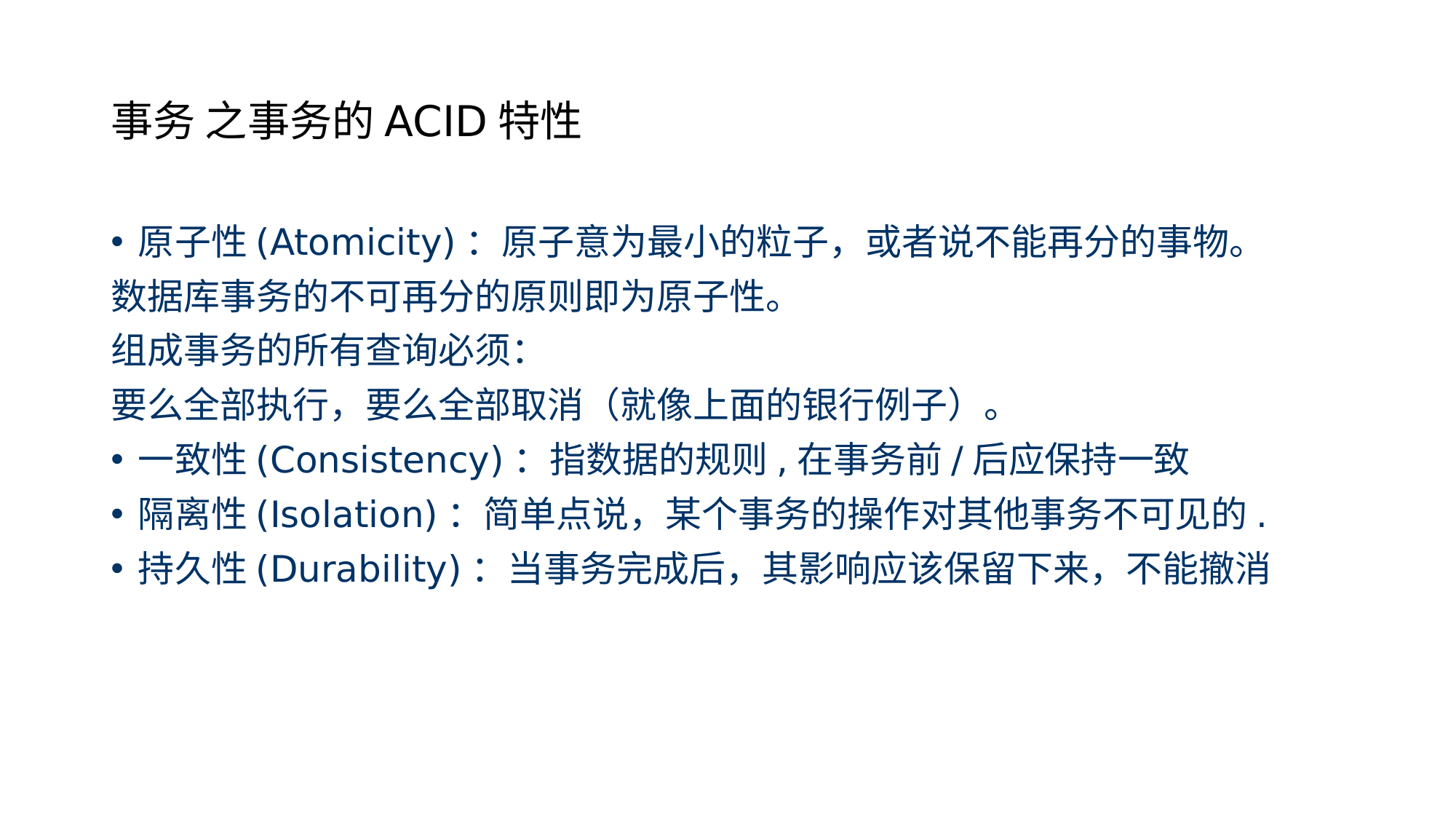

# 事务 之事务的ACID特性
原子性(Atomicity)：原子意为最小的粒子，或者说不能再分的事物。
数据库事务的不可再分的原则即为原子性。
组成事务的所有查询必须：
要么全部执行，要么全部取消（就像上面的银行例子）。
一致性(Consistency)：指数据的规则,在事务前/后应保持一致
隔离性(Isolation)：简单点说，某个事务的操作对其他事务不可见的.
持久性(Durability)：当事务完成后，其影响应该保留下来，不能撤消